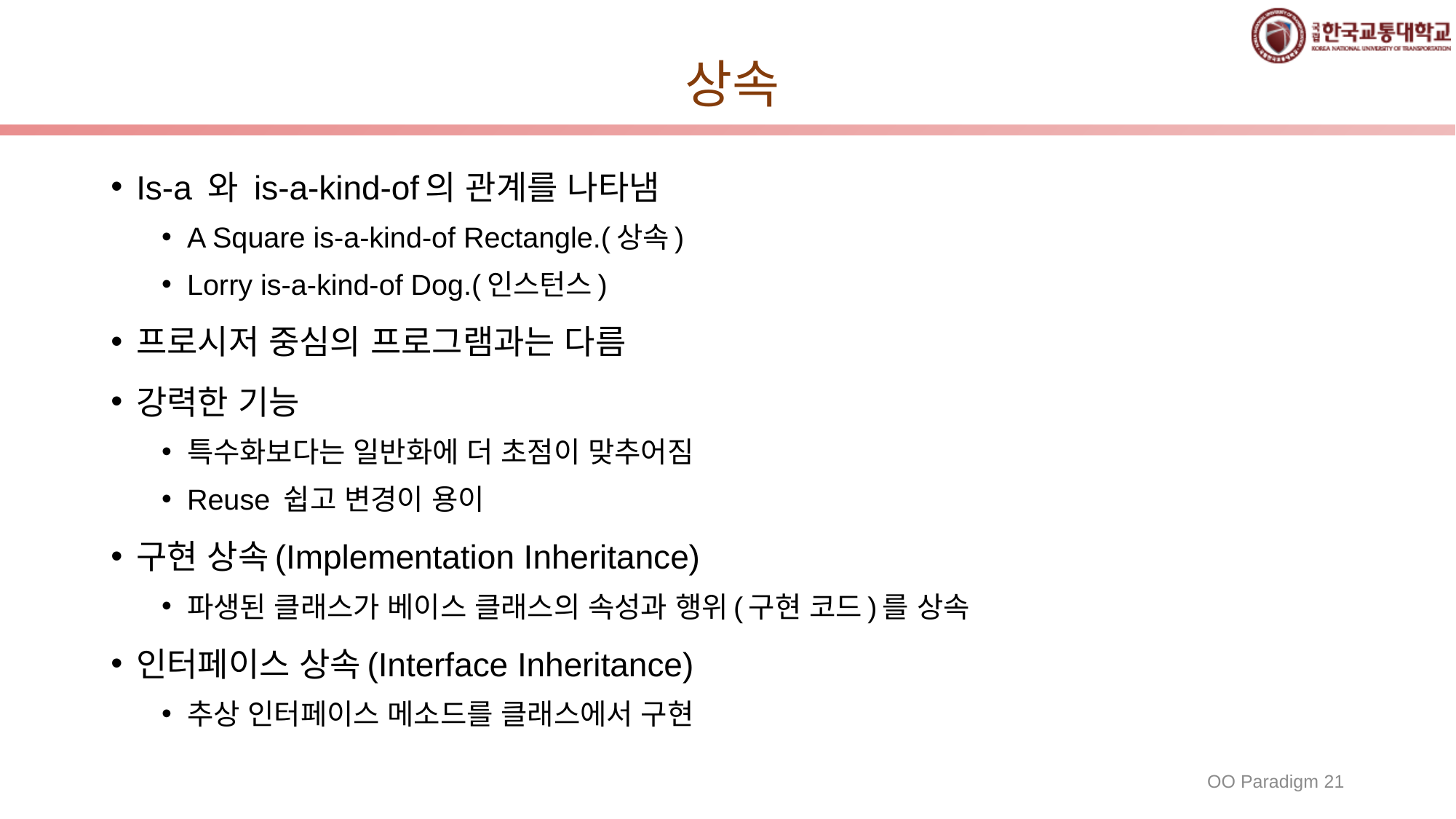

# 상속
Is-a 와 is-a-kind-of의 관계를 나타냄
A Square is-a-kind-of Rectangle.(상속)
Lorry is-a-kind-of Dog.(인스턴스)
프로시저 중심의 프로그램과는 다름
강력한 기능
특수화보다는 일반화에 더 초점이 맞추어짐
Reuse 쉽고 변경이 용이
구현 상속(Implementation Inheritance)
파생된 클래스가 베이스 클래스의 속성과 행위(구현 코드)를 상속
인터페이스 상속(Interface Inheritance)
추상 인터페이스 메소드를 클래스에서 구현
OO Paradigm 21